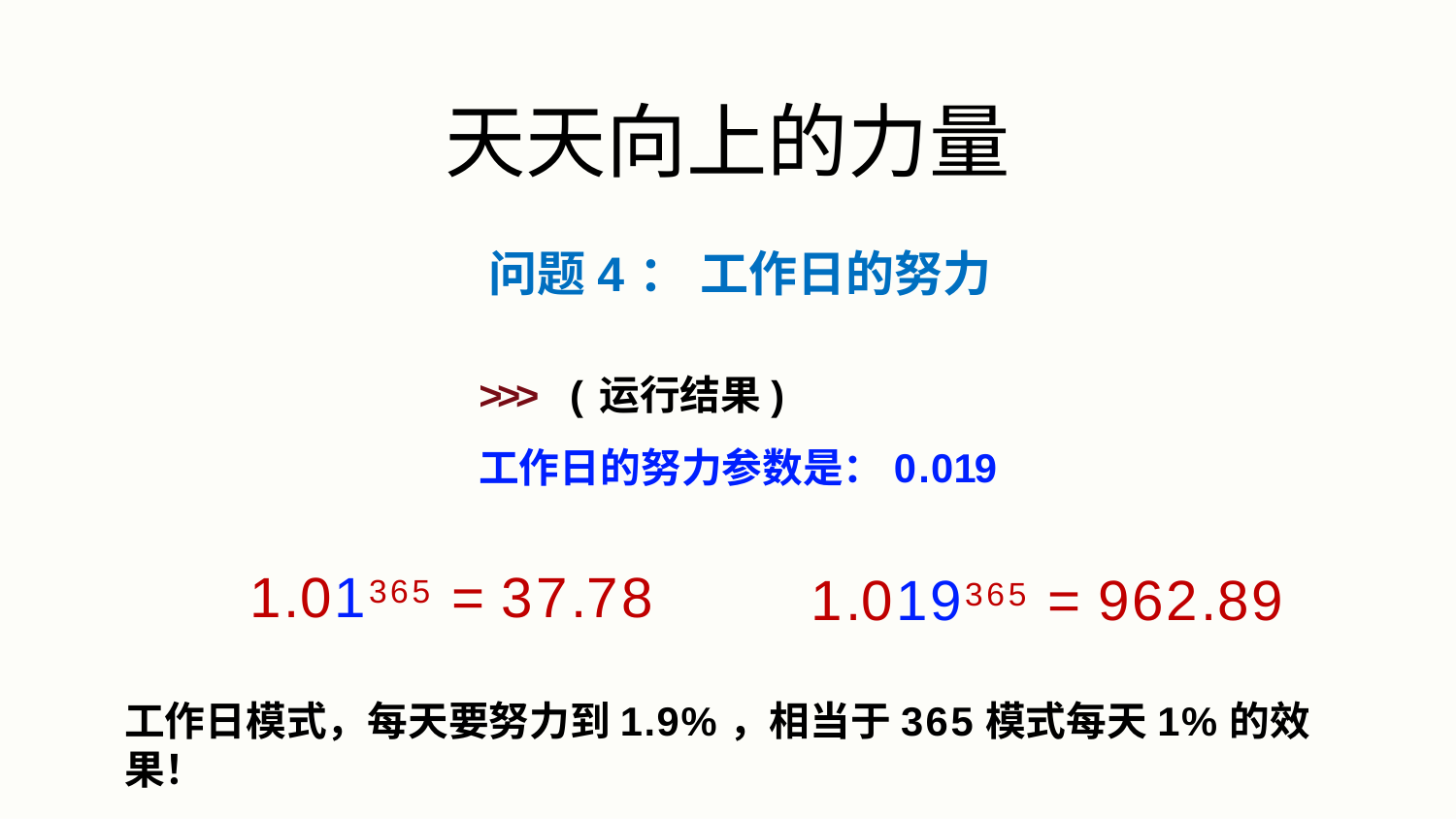

# 天天向上的力量
问题4： 工作日的努力

>>>	(运行结果)
工作日的努力参数是：0.019

1.01365  = 37.78
1.019365  = 962.89
工作日模式，每天要努力到1.9%，相当于365模式每天1%的效果！